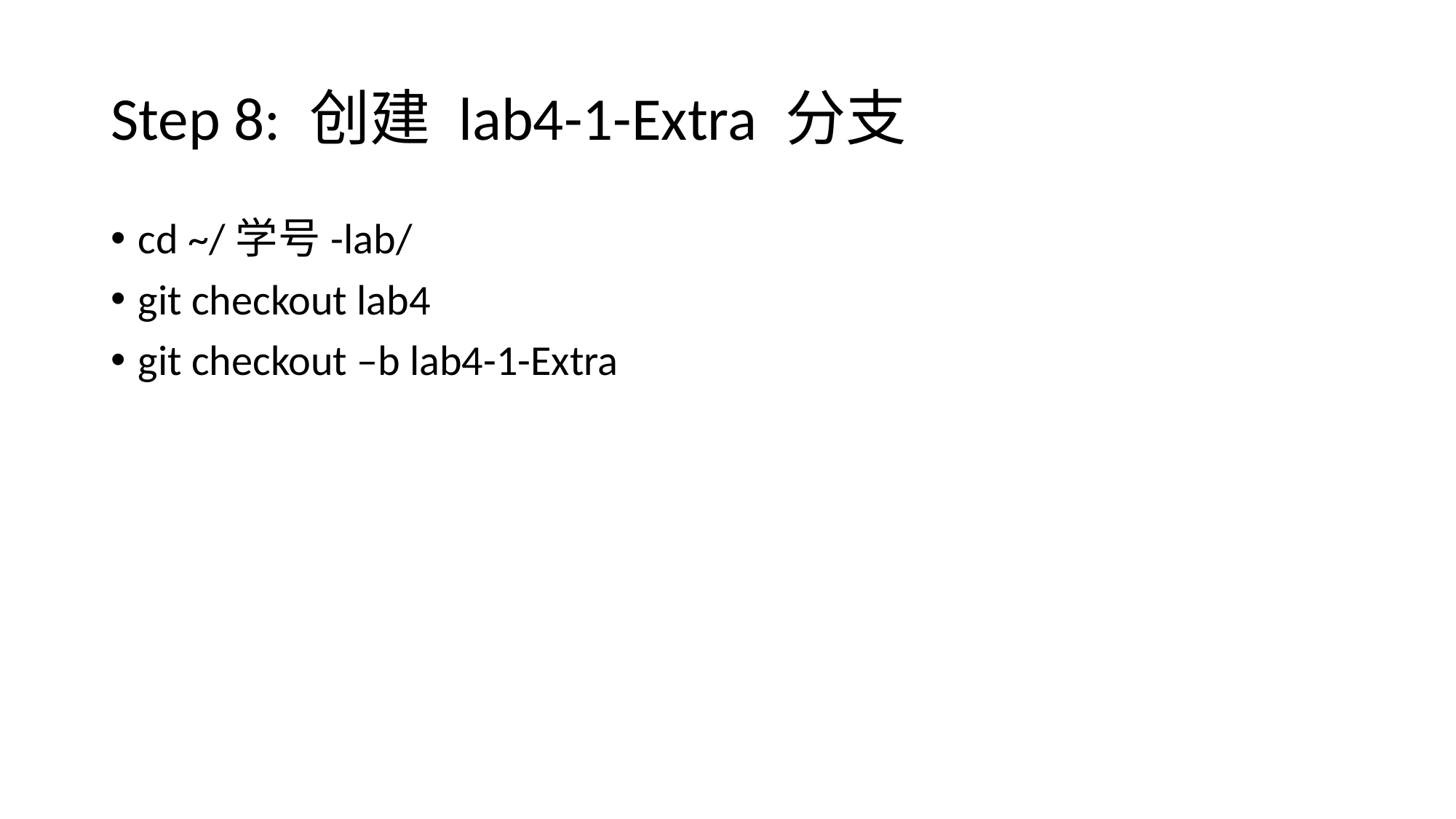

# Step 8: 创建 lab4-1-Extra 分支
cd ~/学号-lab/
git checkout lab4
git checkout –b lab4-1-Extra